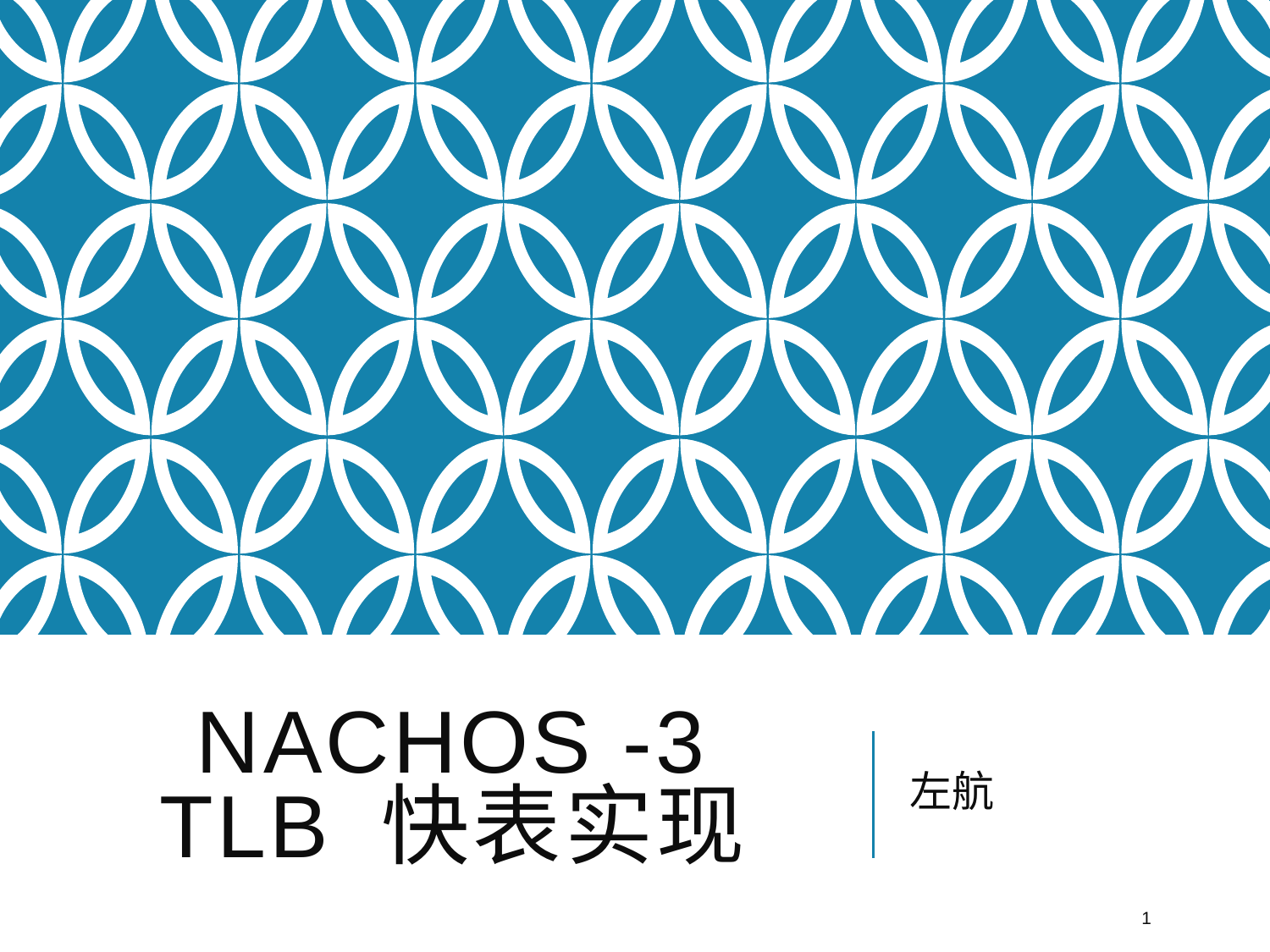

# Nachos -3 tlb 快表实现
左航
1